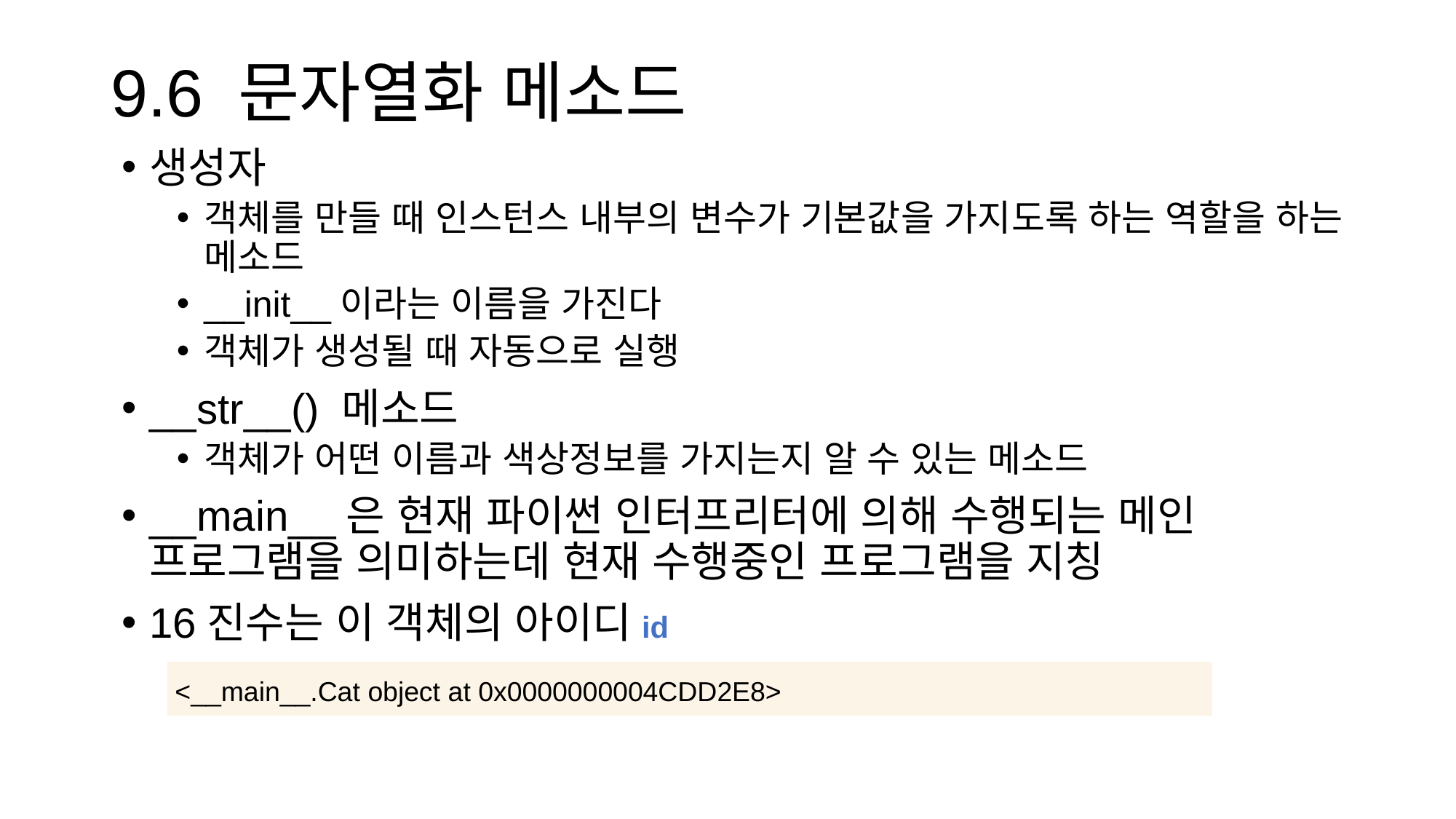

# 9.6 문자열화 메소드
생성자
객체를 만들 때 인스턴스 내부의 변수가 기본값을 가지도록 하는 역할을 하는 메소드
__init__이라는 이름을 가진다
객체가 생성될 때 자동으로 실행
__str__() 메소드
객체가 어떤 이름과 색상정보를 가지는지 알 수 있는 메소드
__main__은 현재 파이썬 인터프리터에 의해 수행되는 메인 프로그램을 의미하는데 현재 수행중인 프로그램을 지칭
16진수는 이 객체의 아이디id

| <\_\_main\_\_.Cat object at 0x0000000004CDD2E8> |
| --- |